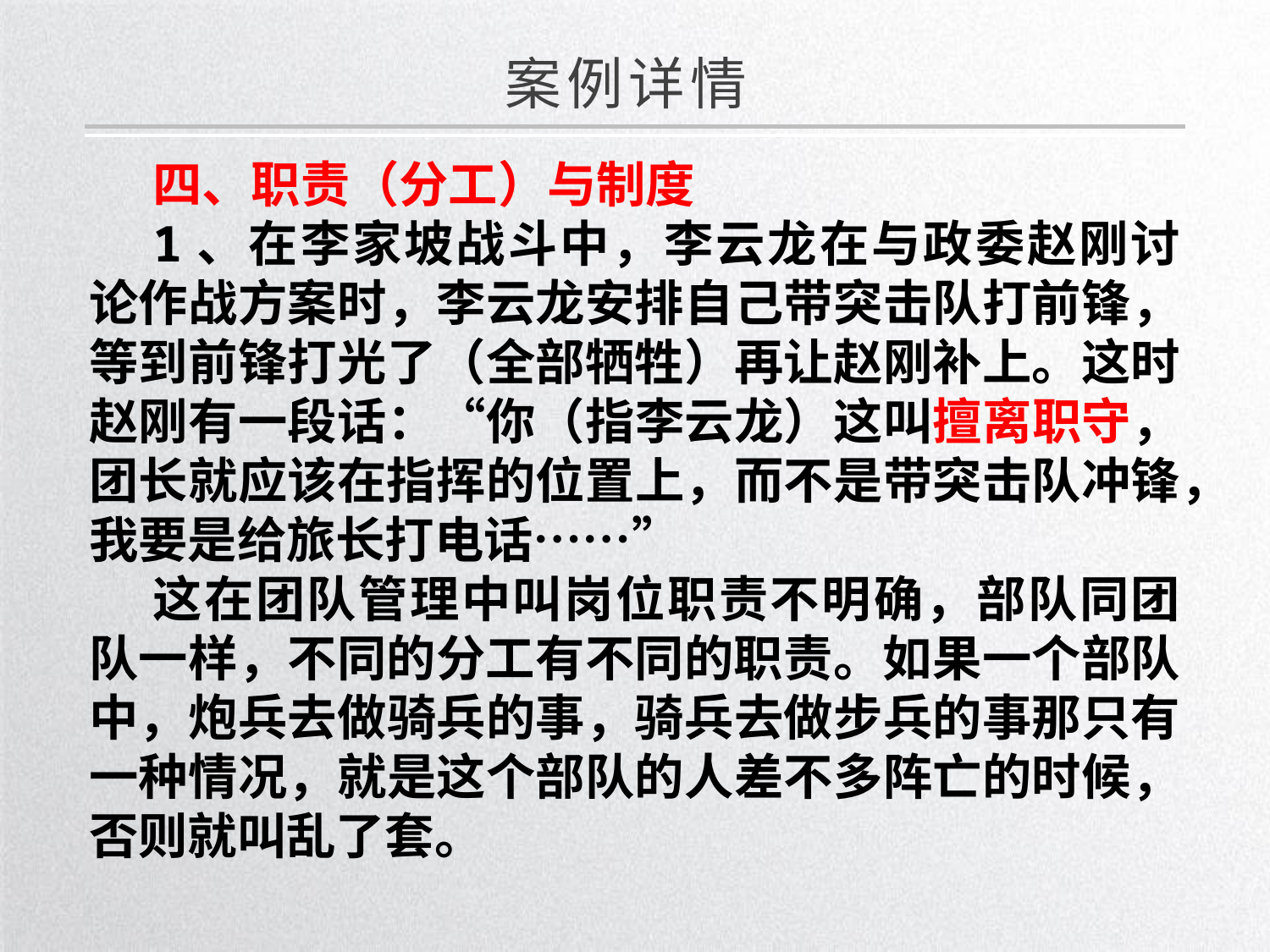

案例详情
四、职责（分工）与制度
1、在李家坡战斗中，李云龙在与政委赵刚讨论作战方案时，李云龙安排自己带突击队打前锋，等到前锋打光了（全部牺牲）再让赵刚补上。这时赵刚有一段话：“你（指李云龙）这叫擅离职守，团长就应该在指挥的位置上，而不是带突击队冲锋，我要是给旅长打电话……”
这在团队管理中叫岗位职责不明确，部队同团队一样，不同的分工有不同的职责。如果一个部队中，炮兵去做骑兵的事，骑兵去做步兵的事那只有一种情况，就是这个部队的人差不多阵亡的时候，否则就叫乱了套。